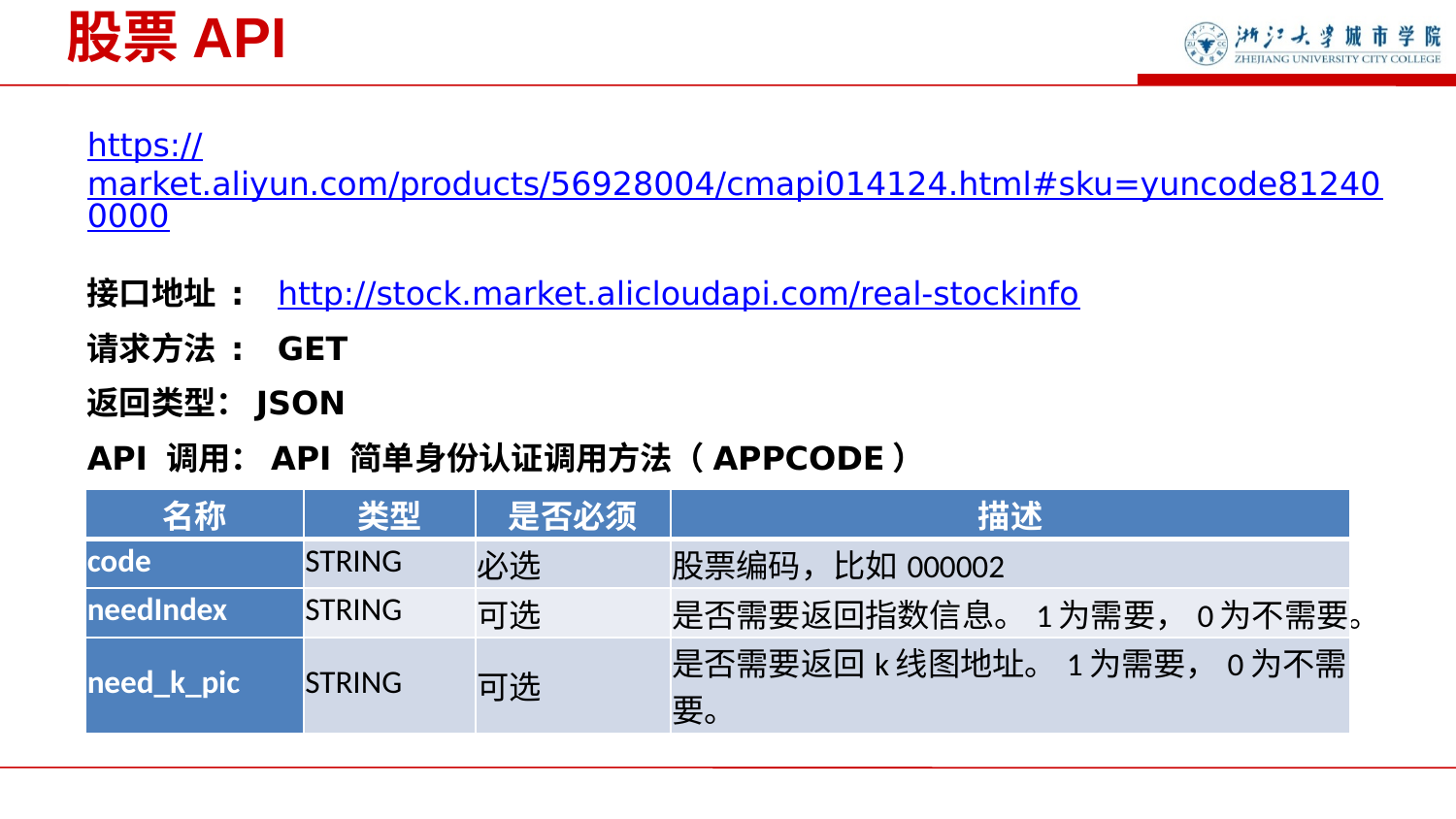

股票API
https://market.aliyun.com/products/56928004/cmapi014124.html#sku=yuncode812400000

接口地址 :   http://stock.market.alicloudapi.com/real-stockinfo
请求方法 :   GET
返回类型：JSON
API 调用：API 简单身份认证调用方法（APPCODE）

| 名称 | 类型 | 是否必须 | 描述 |
| --- | --- | --- | --- |
| code | STRING | 必选 | 股票编码，比如000002 |
| needIndex | STRING | 可选 | 是否需要返回指数信息。1为需要，0为不需要。 |
| need\_k\_pic | STRING | 可选 | 是否需要返回k线图地址。1为需要，0为不需要。 |